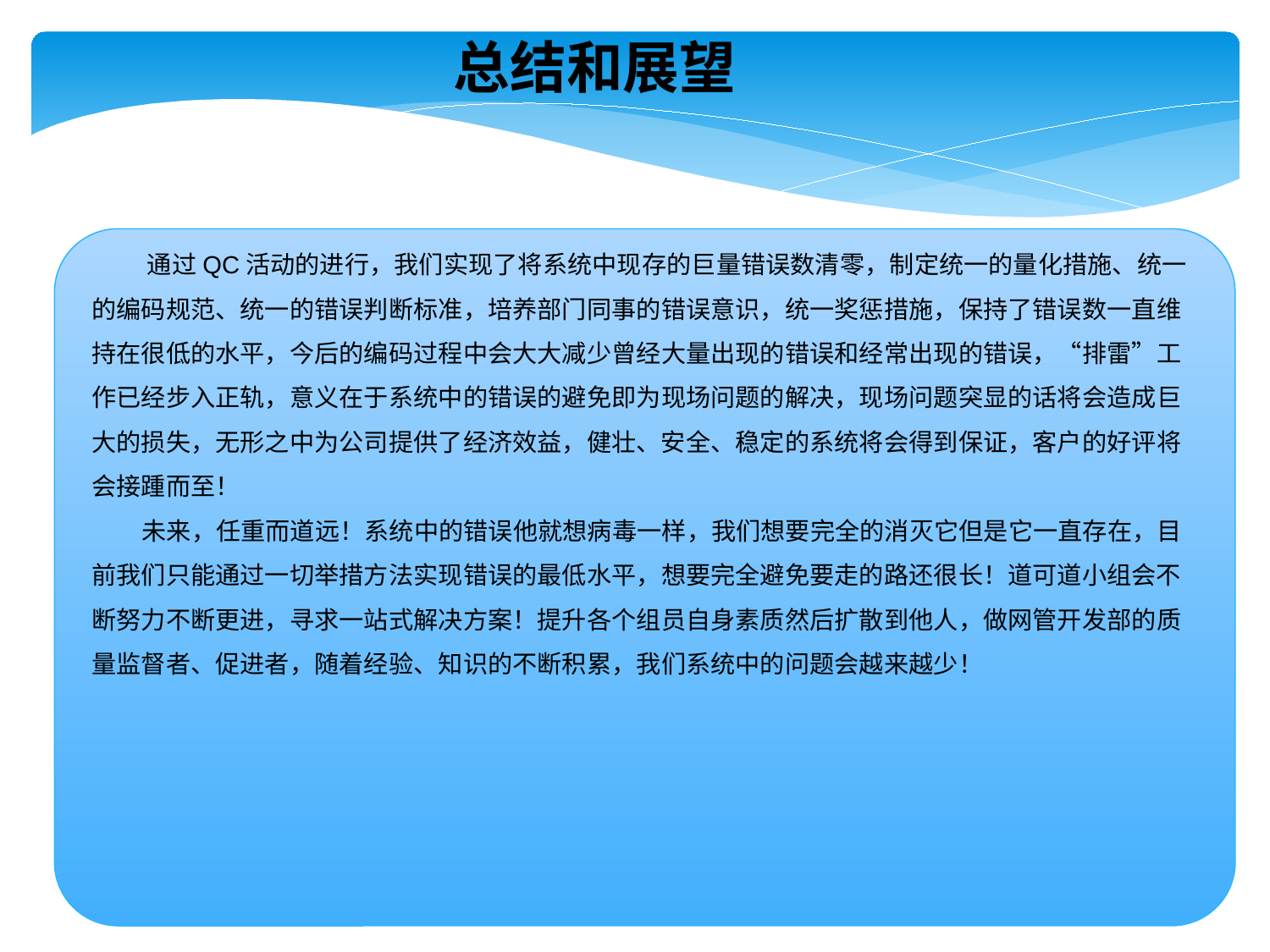

总结和展望
         通过QC活动的进行，我们实现了将系统中现存的巨量错误数清零，制定统一的量化措施、统一的编码规范、统一的错误判断标准，培养部门同事的错误意识，统一奖惩措施，保持了错误数一直维持在很低的水平，今后的编码过程中会大大减少曾经大量出现的错误和经常出现的错误，“排雷”工作已经步入正轨，意义在于系统中的错误的避免即为现场问题的解决，现场问题突显的话将会造成巨大的损失，无形之中为公司提供了经济效益，健壮、安全、稳定的系统将会得到保证，客户的好评将会接踵而至！
        未来，任重而道远！系统中的错误他就想病毒一样，我们想要完全的消灭它但是它一直存在，目前我们只能通过一切举措方法实现错误的最低水平，想要完全避免要走的路还很长！道可道小组会不断努力不断更进，寻求一站式解决方案！提升各个组员自身素质然后扩散到他人，做网管开发部的质量监督者、促进者，随着经验、知识的不断积累，我们系统中的问题会越来越少！